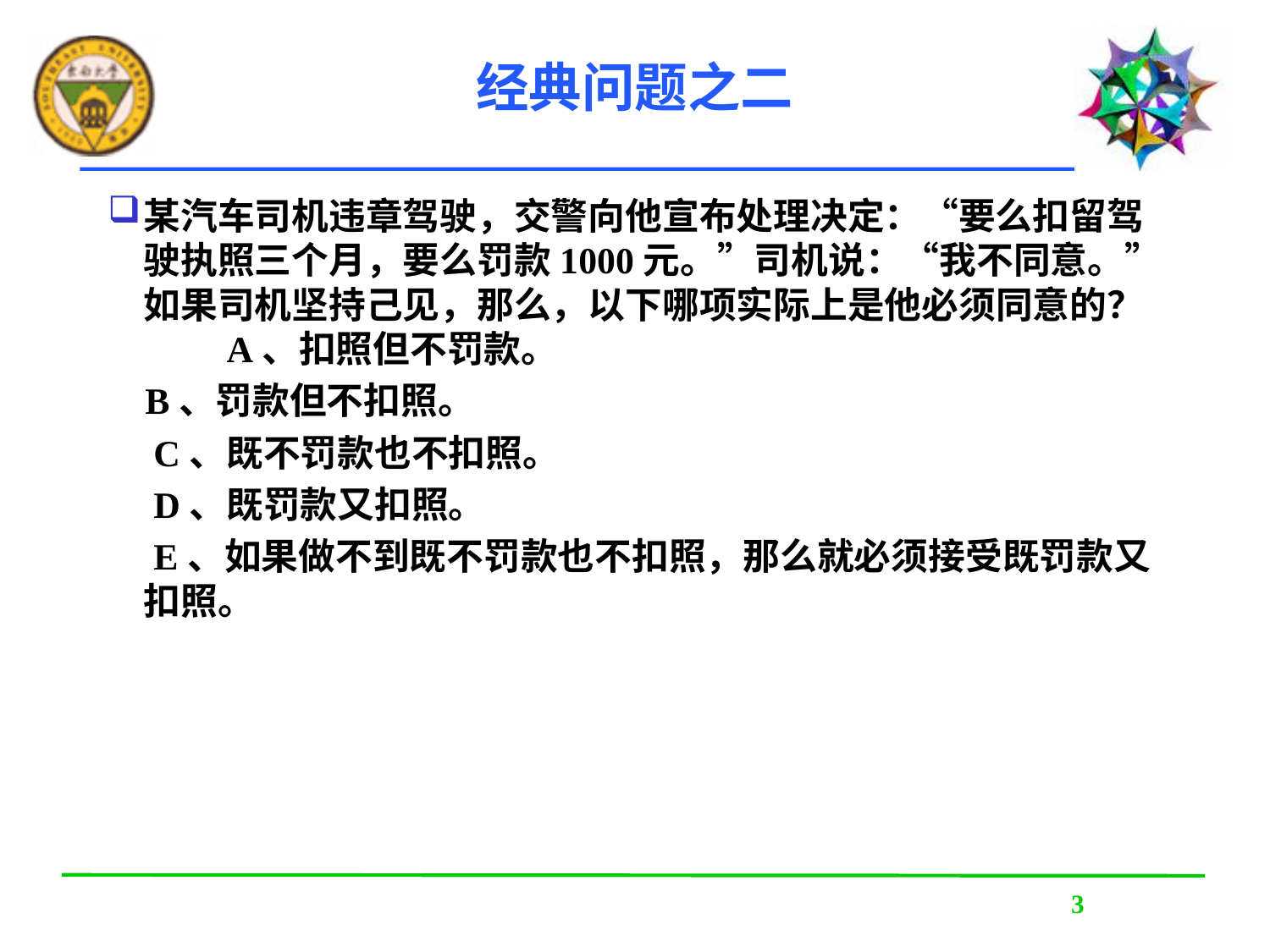

# 经典问题之二
某汽车司机违章驾驶，交警向他宣布处理决定：“要么扣留驾驶执照三个月，要么罚款1000元。”司机说：“我不同意。”如果司机坚持己见，那么，以下哪项实际上是他必须同意的？　　A、扣照但不罚款。
    B、罚款但不扣照。
　C、既不罚款也不扣照。
　D、既罚款又扣照。
　E、如果做不到既不罚款也不扣照，那么就必须接受既罚款又扣照。